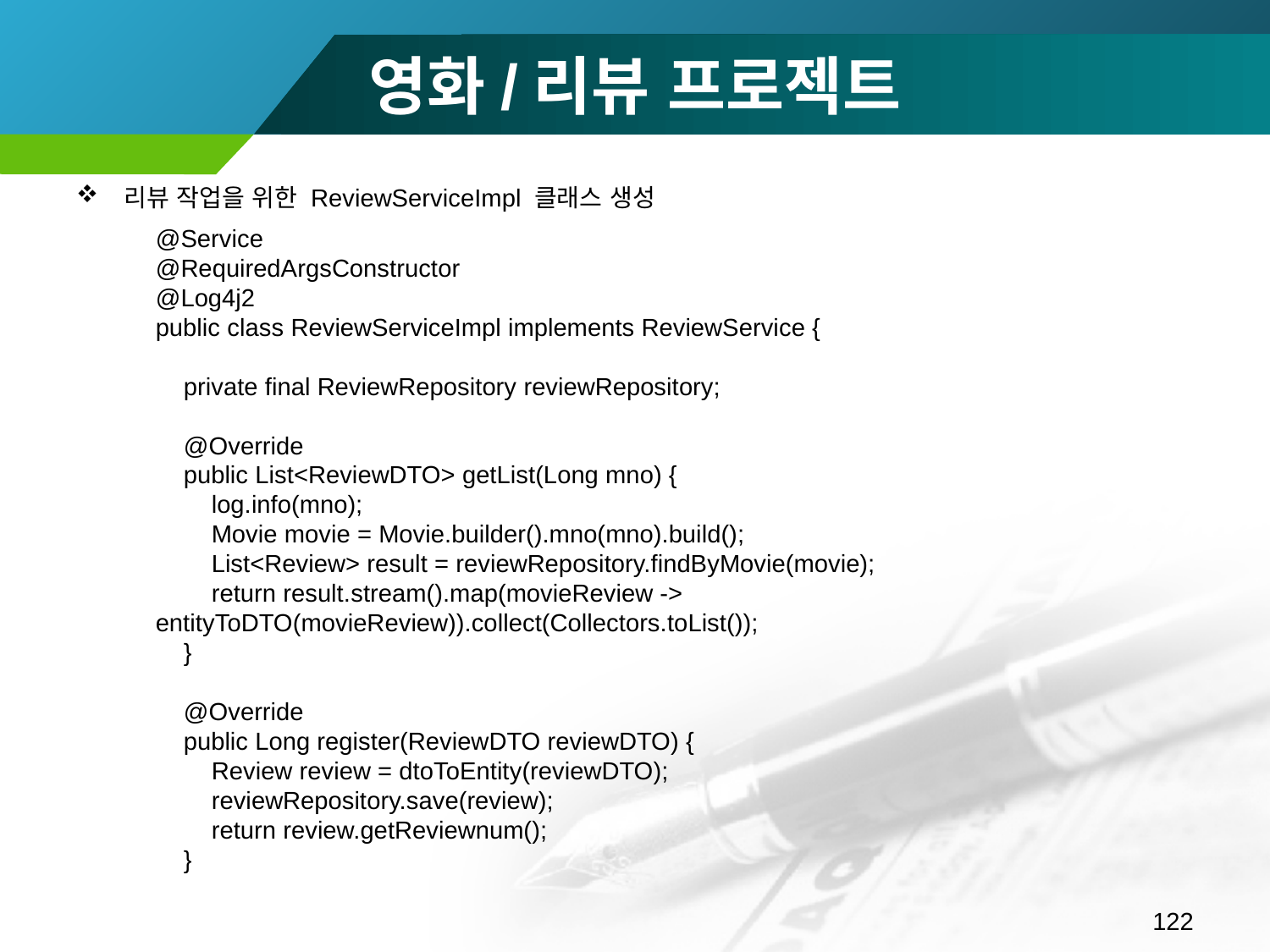

# 영화/리뷰 프로젝트
리뷰 작업을 위한 ReviewServiceImpl 클래스 생성
@Service
@RequiredArgsConstructor
@Log4j2
public class ReviewServiceImpl implements ReviewService {

    private final ReviewRepository reviewRepository;

    @Override
    public List<ReviewDTO> getList(Long mno) {
        log.info(mno);
        Movie movie = Movie.builder().mno(mno).build();
        List<Review> result = reviewRepository.findByMovie(movie);
        return result.stream().map(movieReview -> entityToDTO(movieReview)).collect(Collectors.toList());
    }

    @Override
    public Long register(ReviewDTO reviewDTO) {
        Review review = dtoToEntity(reviewDTO);
        reviewRepository.save(review);
        return review.getReviewnum();
    }
122